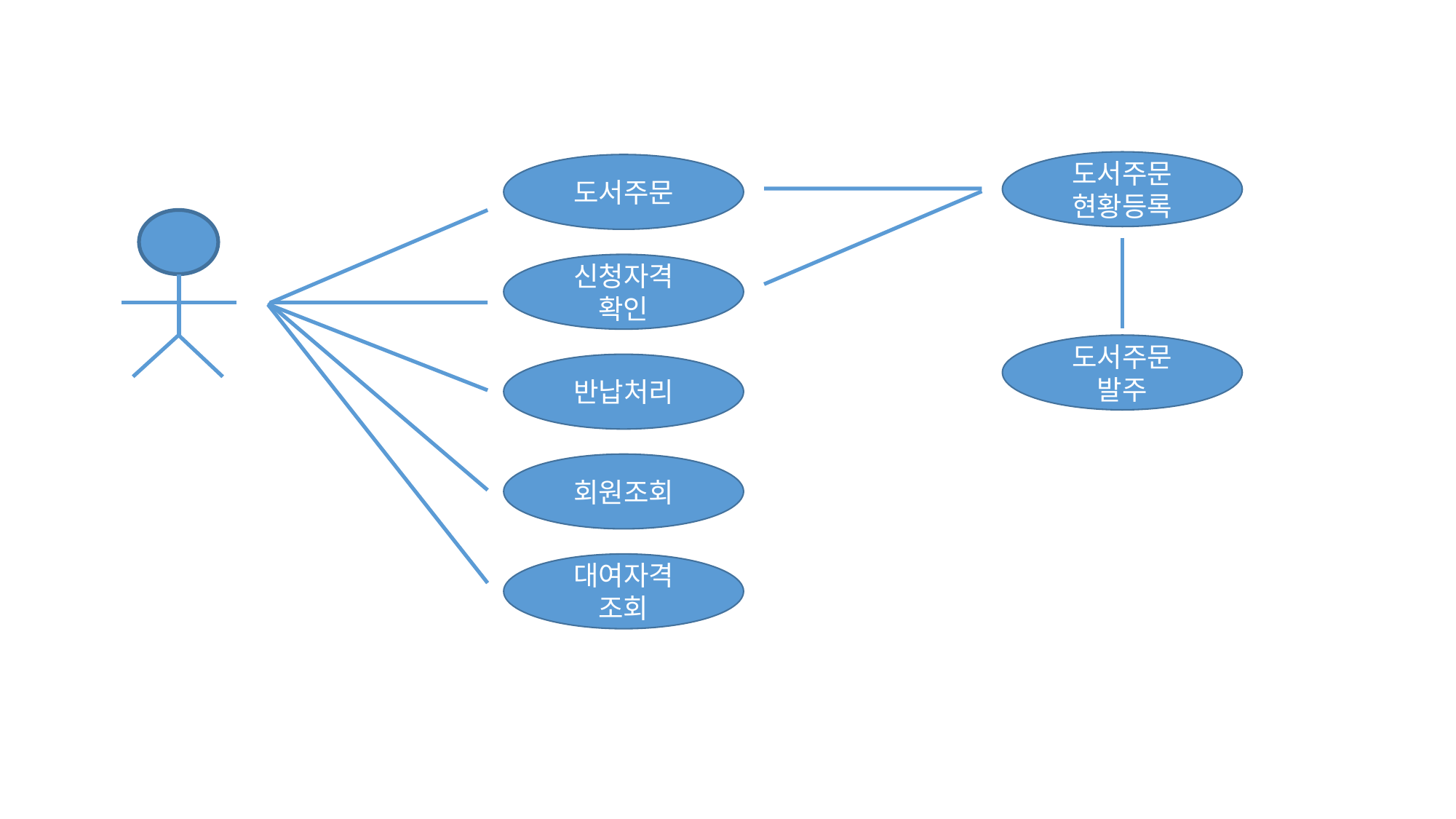

도서주문
현황등록
도서주문
신청자격
확인
도서주문
발주
반납처리
회원조회
대여자격
조회